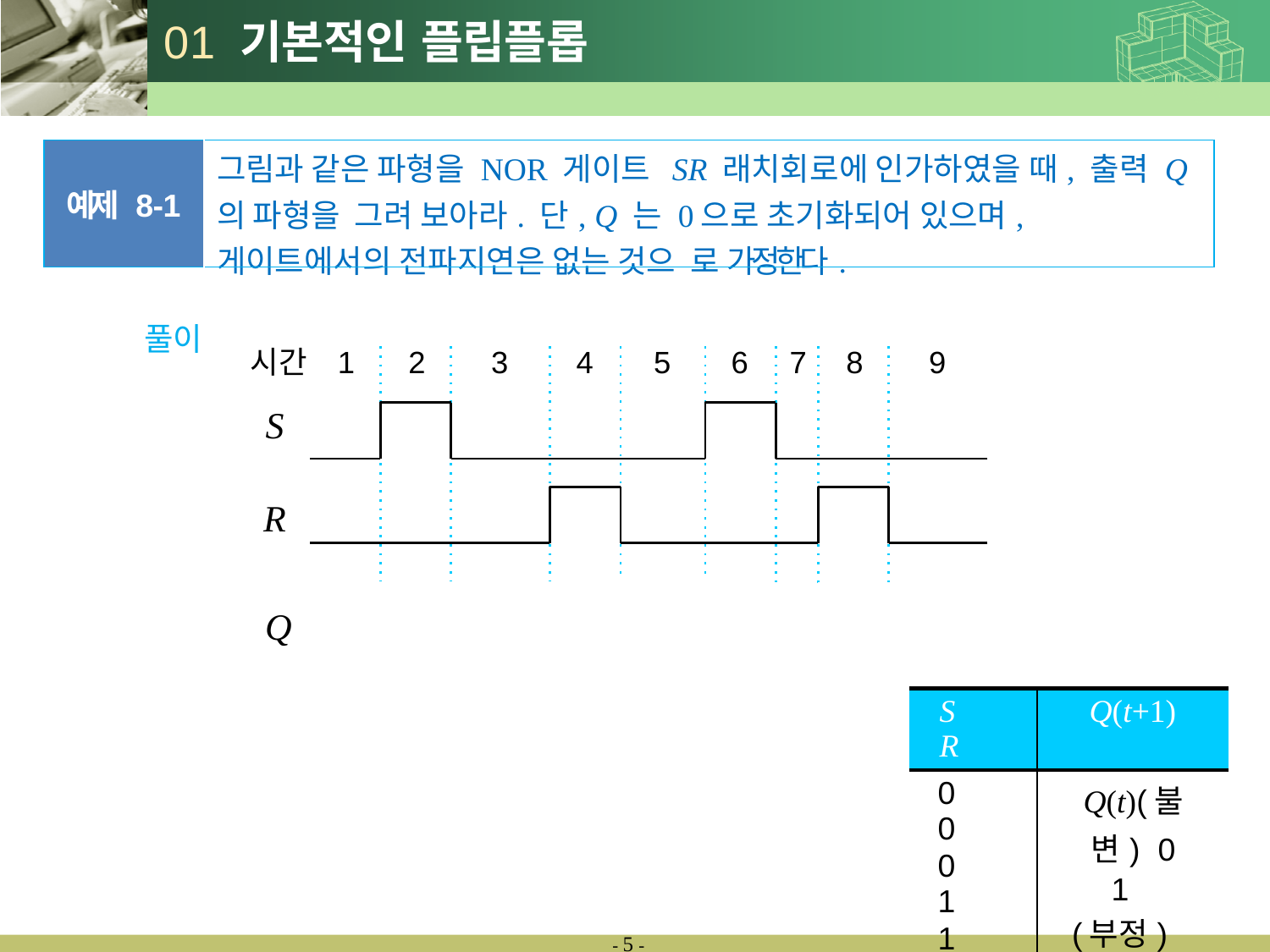

# 01 기본적인 플립플롭
| 예제 8-1 | 그림과 같은 파형을 NOR 게이트 SR 래치회로에 인가하였을 때, 출력 Q 의 파형을 그려 보아라. 단, Q 는 0으로 초기화되어 있으며, 게이트에서의 전파지연은 없는 것으 로 가정한다. |
| --- | --- |
풀이
시간	1	2
3
4
5
6	7	8
9

S

R

Q

| S R | Q(t+1) |
| --- | --- |
| 0 0 0 1 1 0 1 1 | Q(t)(불변) 0 1 (부정) |
- 5 -